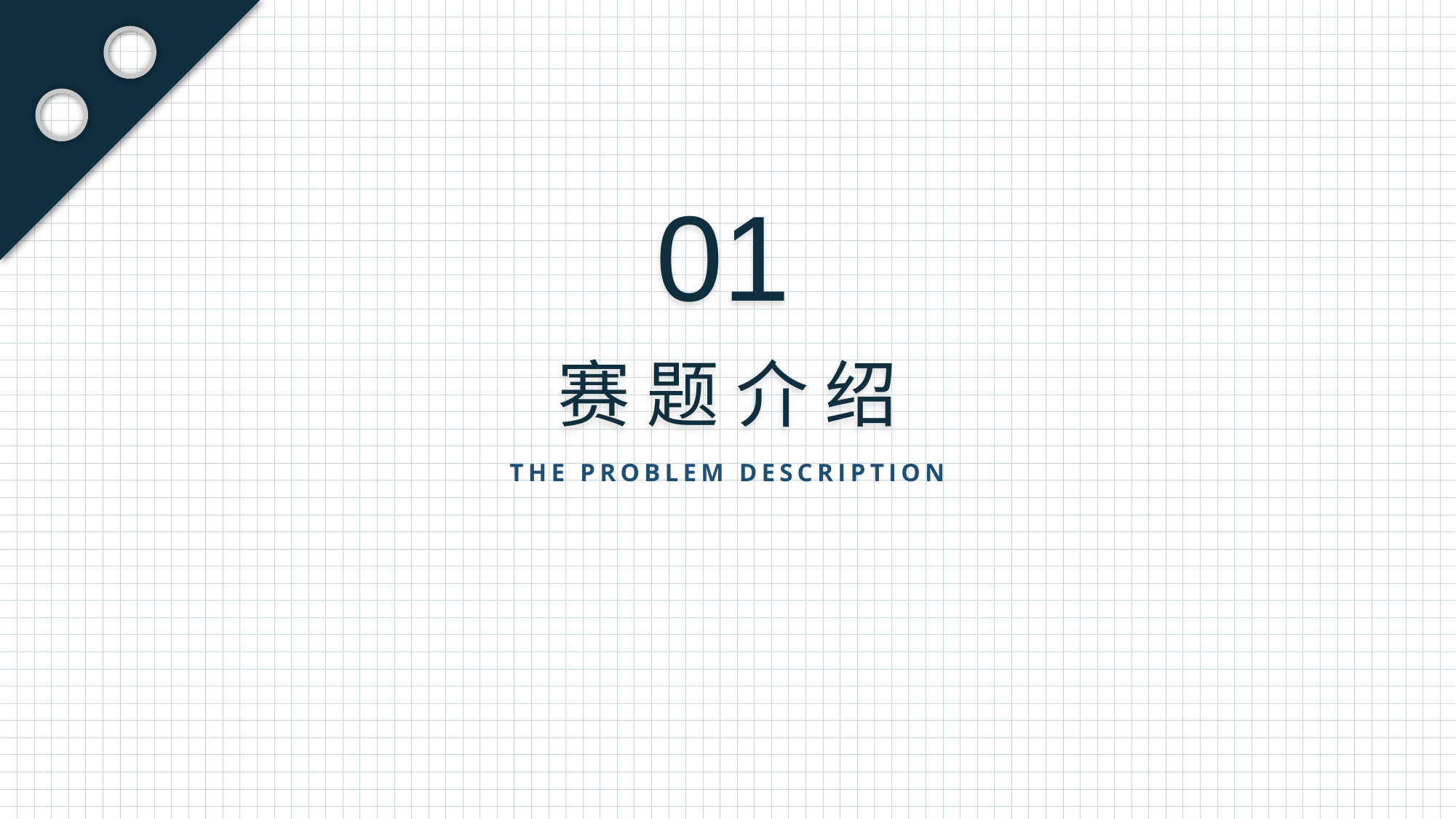

01
赛 题 介 绍
THE PROBLEM DESCRIPTION